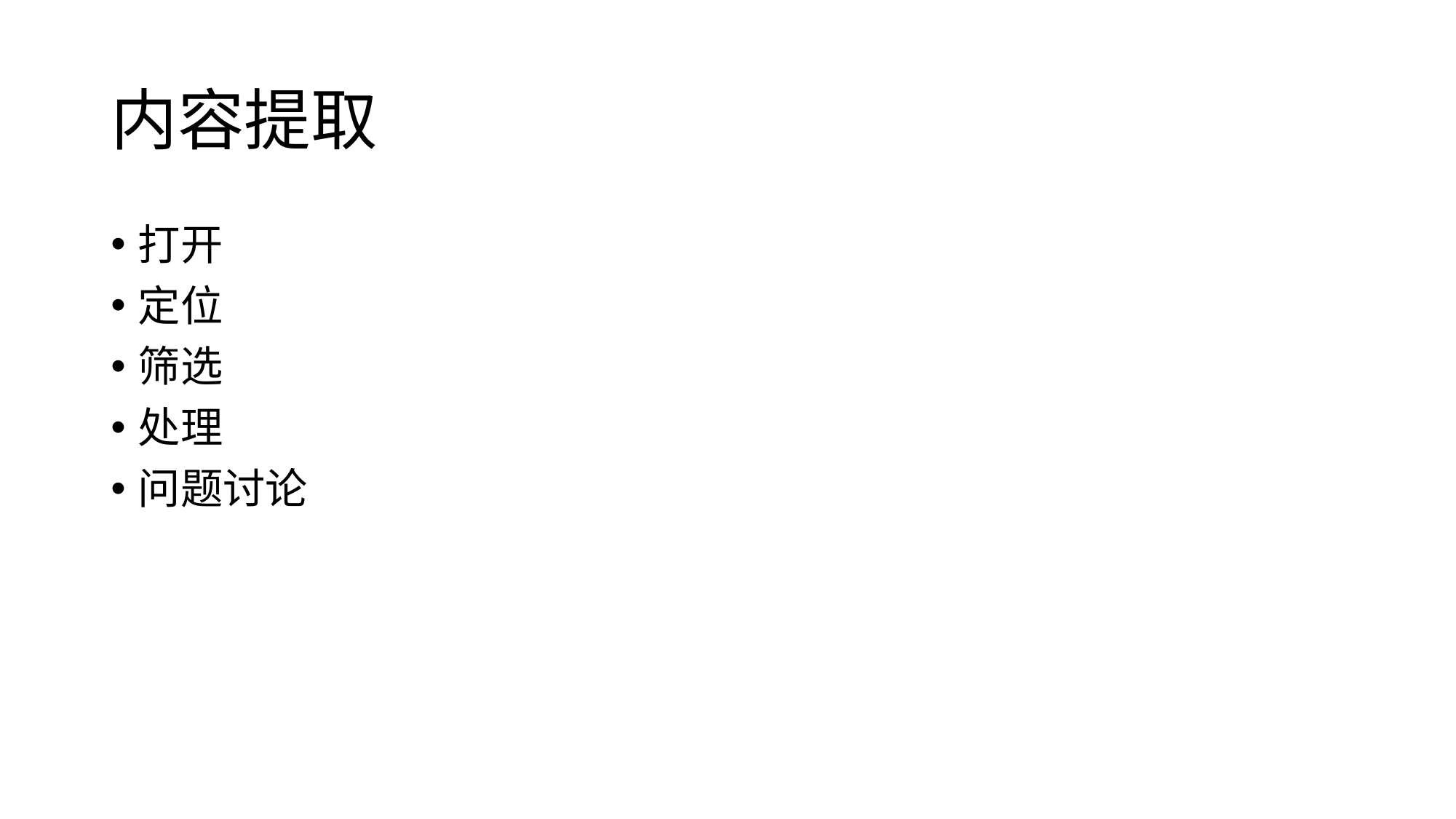

# 内容提取
打开
定位
筛选
处理
问题讨论